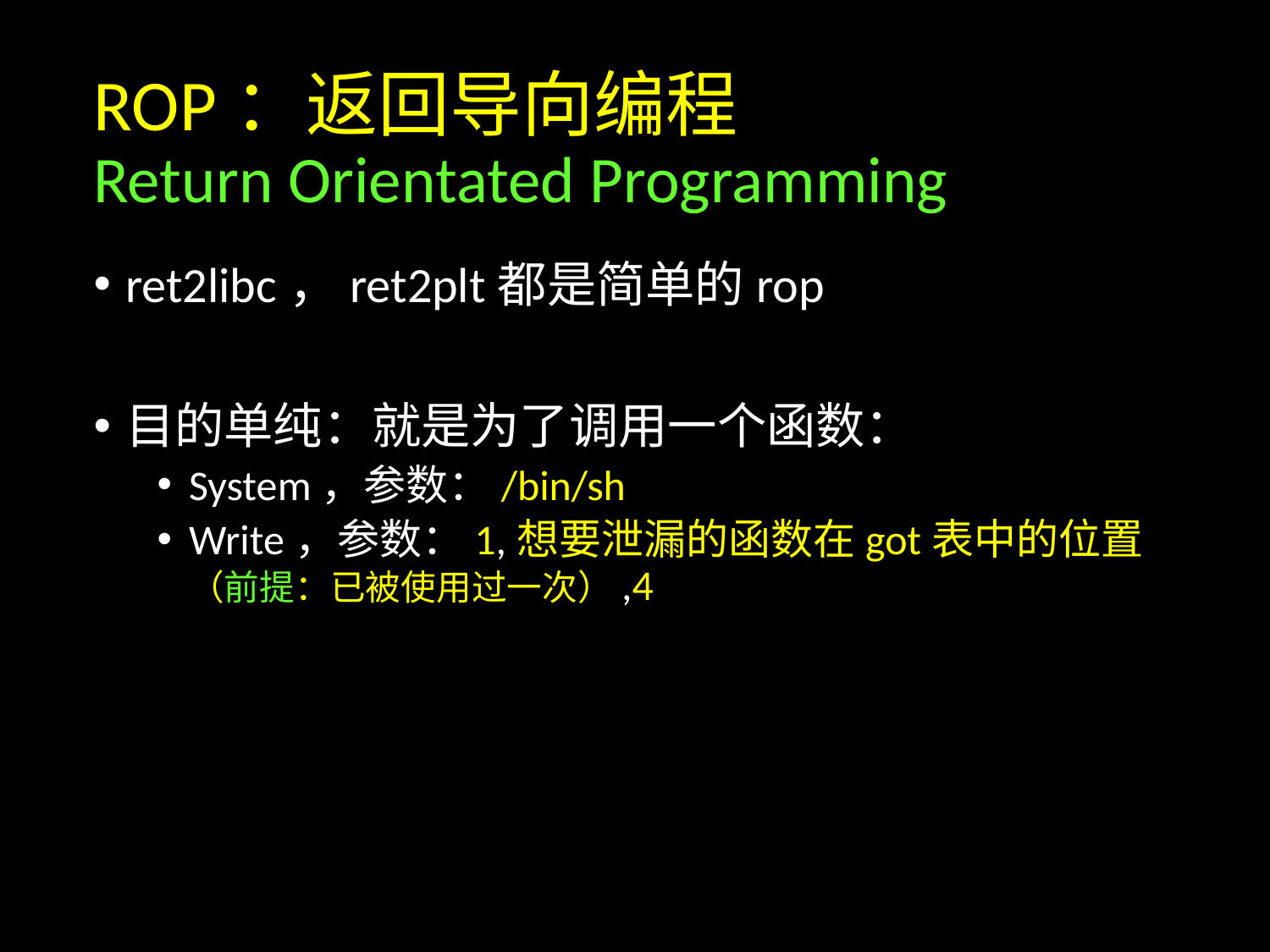

# ROP：返回导向编程 Return Orientated Programming
ret2libc，ret2plt都是简单的rop

目的单纯：就是为了调用一个函数：
System，参数：/bin/sh
Write，参数：1,想要泄漏的函数在got表中的位置（前提：已被使用过一次）,4